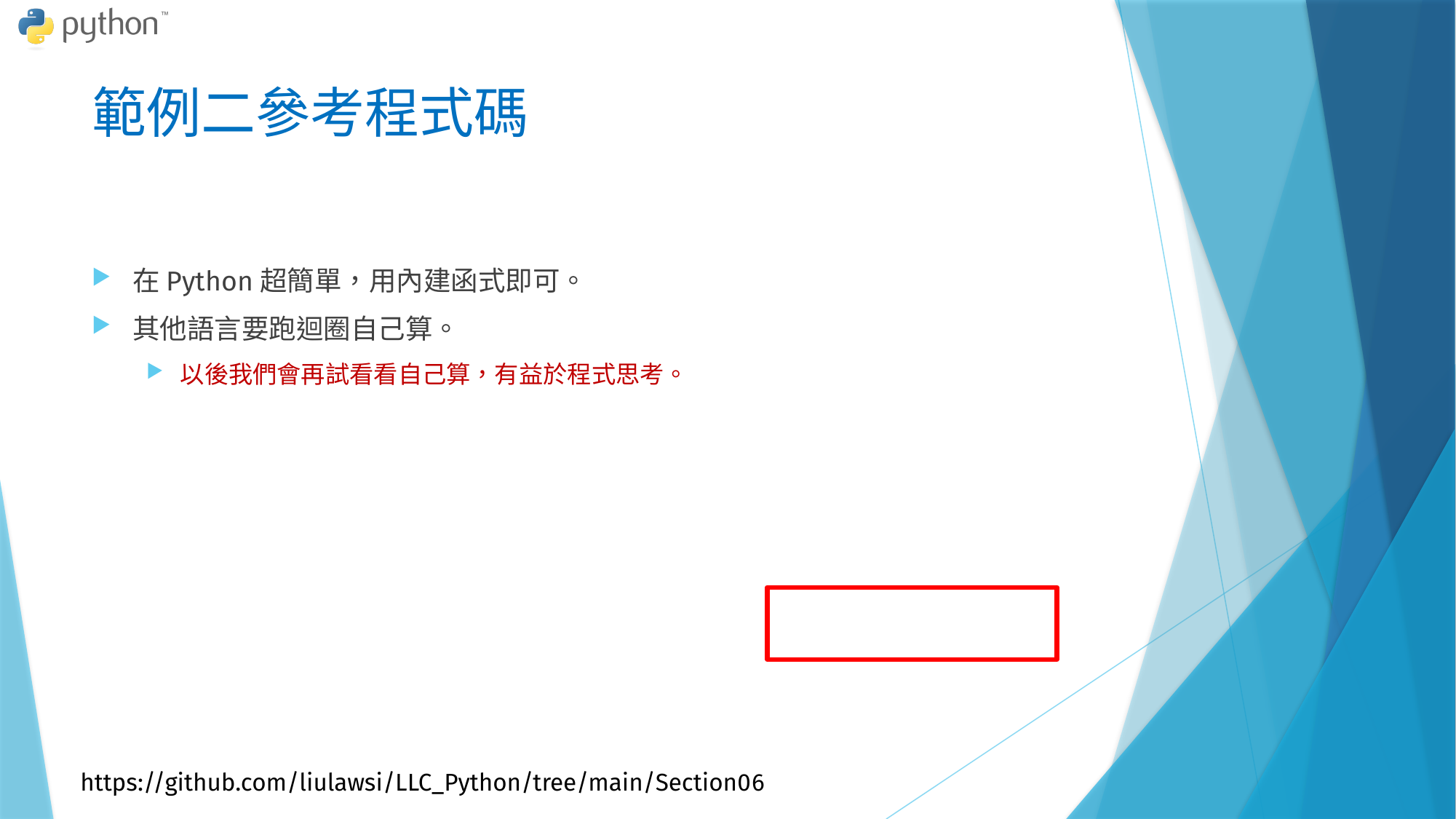

# 範例二參考程式碼
在Python超簡單，用內建函式即可。
其他語言要跑迴圈自己算。
以後我們會再試看看自己算，有益於程式思考。